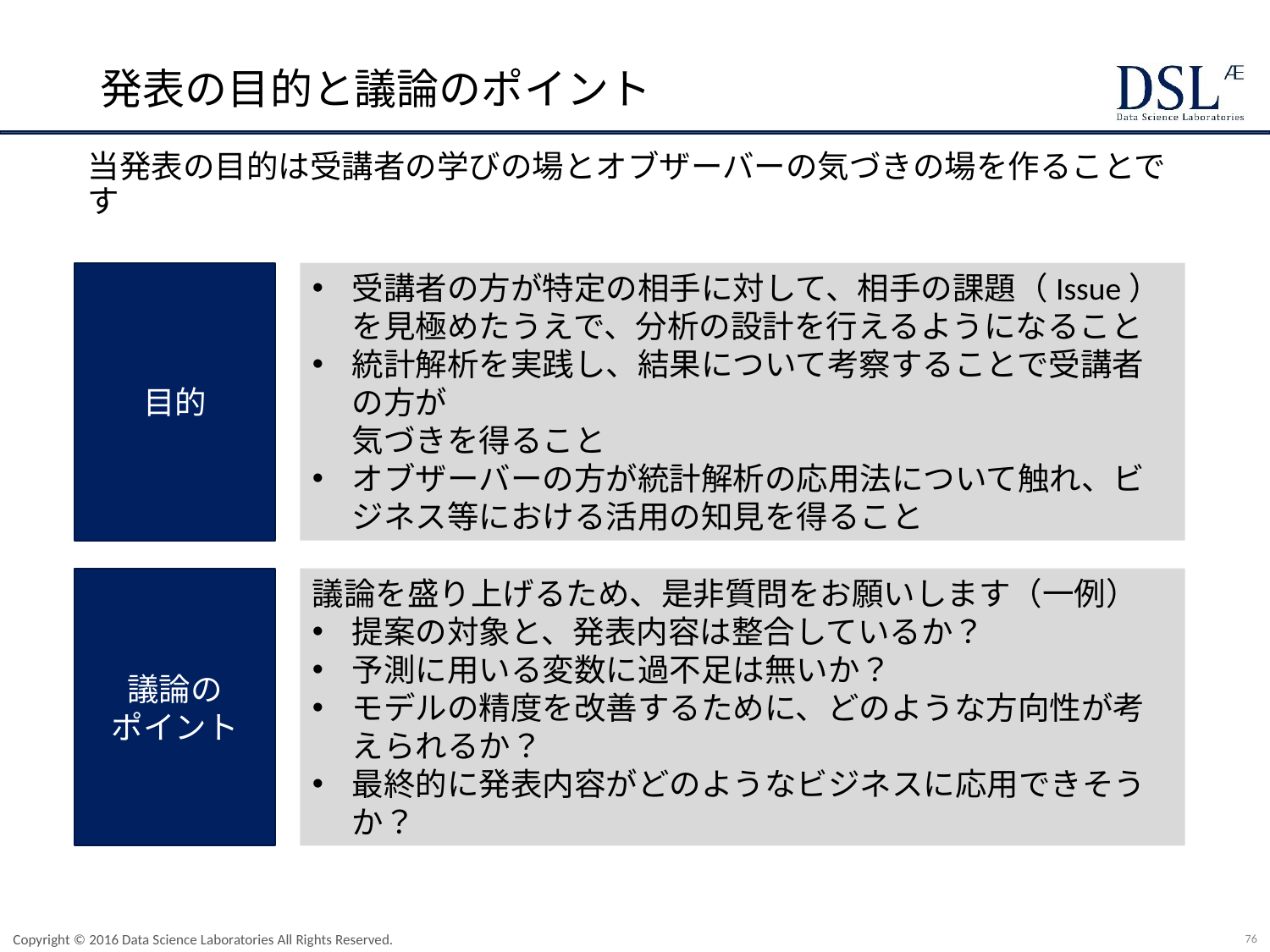

# 発表の目的と議論のポイント
当発表の目的は受講者の学びの場とオブザーバーの気づきの場を作ることです
目的
議論の
ポイント
受講者の方が特定の相手に対して、相手の課題（Issue）を見極めたうえで、分析の設計を行えるようになること
統計解析を実践し、結果について考察することで受講者の方が
気づきを得ること
オブザーバーの方が統計解析の応用法について触れ、ビジネス等における活用の知見を得ること
議論を盛り上げるため、是非質問をお願いします（一例）
提案の対象と、発表内容は整合しているか？
予測に用いる変数に過不足は無いか？
モデルの精度を改善するために、どのような方向性が考えられるか？
最終的に発表内容がどのようなビジネスに応用できそうか？
76
Copyright © 2016 Data Science Laboratories All Rights Reserved.